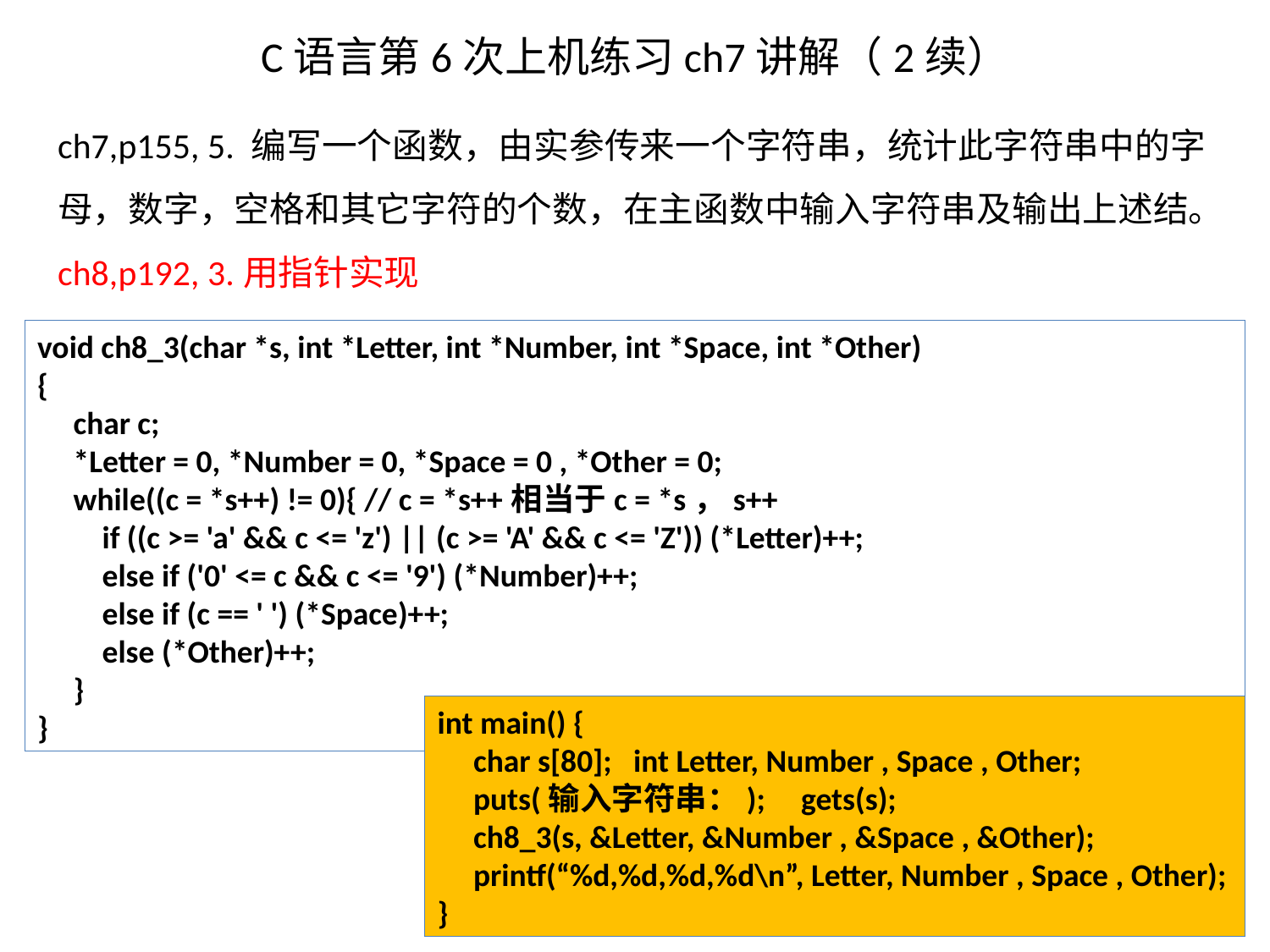

# C语言第6次上机练习ch7讲解（2续）
ch7,p155, 5. 编写一个函数，由实参传来一个字符串，统计此字符串中的字母，数字，空格和其它字符的个数，在主函数中输入字符串及输出上述结。ch8,p192, 3.用指针实现
void ch8_3(char *s, int *Letter, int *Number, int *Space, int *Other)
{
     char c;
     *Letter = 0, *Number = 0, *Space = 0 , *Other = 0;
     while((c = *s++) != 0){ // c = *s++相当于c = *s，s++
         if ((c >= 'a' && c <= 'z') || (c >= 'A' && c <= 'Z')) (*Letter)++;
         else if ('0' <= c && c <= '9') (*Number)++;
         else if (c == ' ') (*Space)++;
         else (*Other)++;
     }
}
int main() {
     char s[80];   int Letter, Number , Space , Other;
     puts(输入字符串：);     gets(s);
     ch8_3(s, &Letter, &Number , &Space , &Other);
     printf(“%d,%d,%d,%d\n”, Letter, Number , Space , Other);
}
46